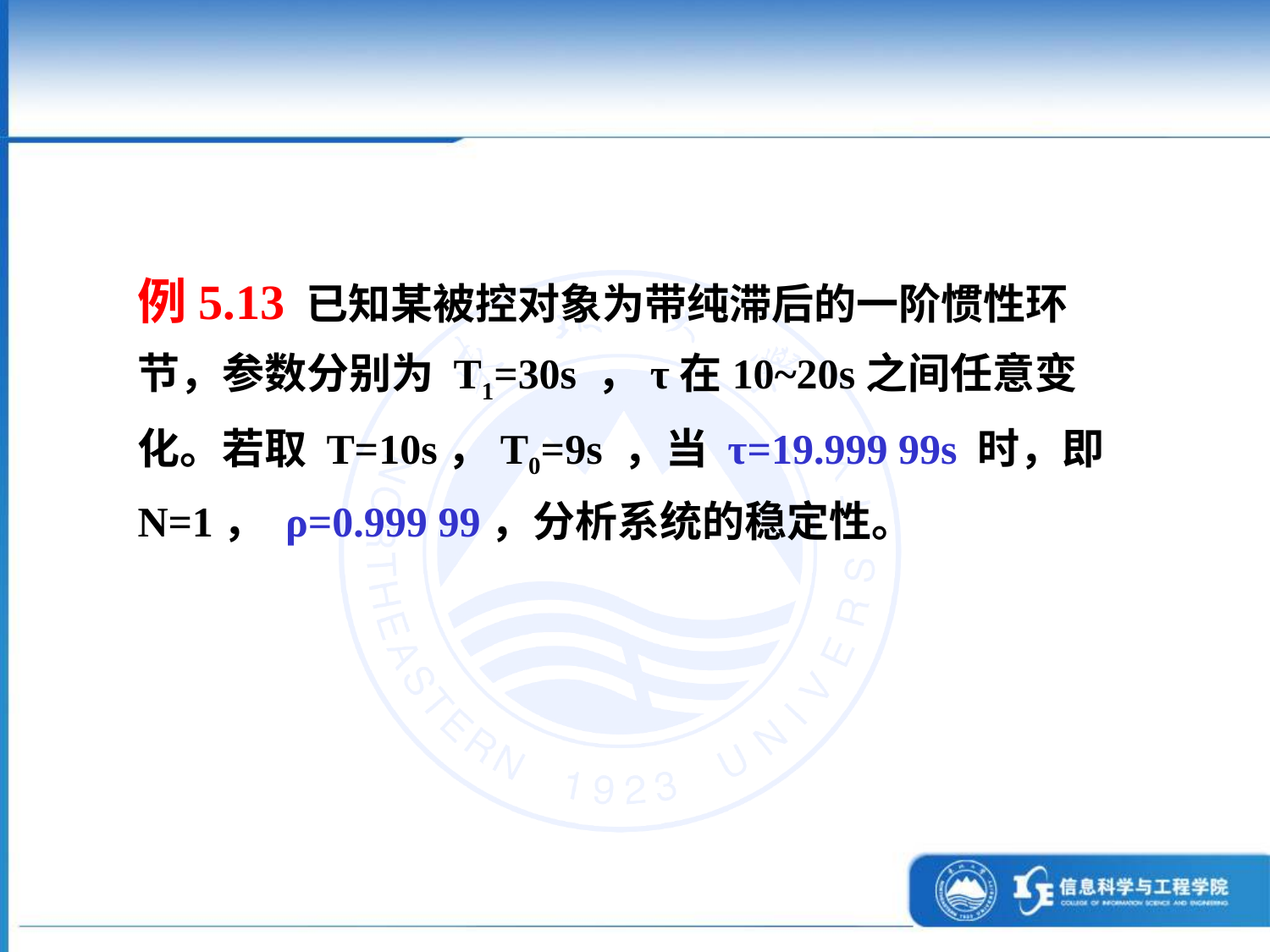

例5.13 已知某被控对象为带纯滞后的一阶惯性环节，参数分别为 T1=30s ，τ在10~20s之间任意变化。若取 T=10s，T0=9s ，当 τ=19.999 99s 时，即N=1， ρ=0.999 99，分析系统的稳定性。